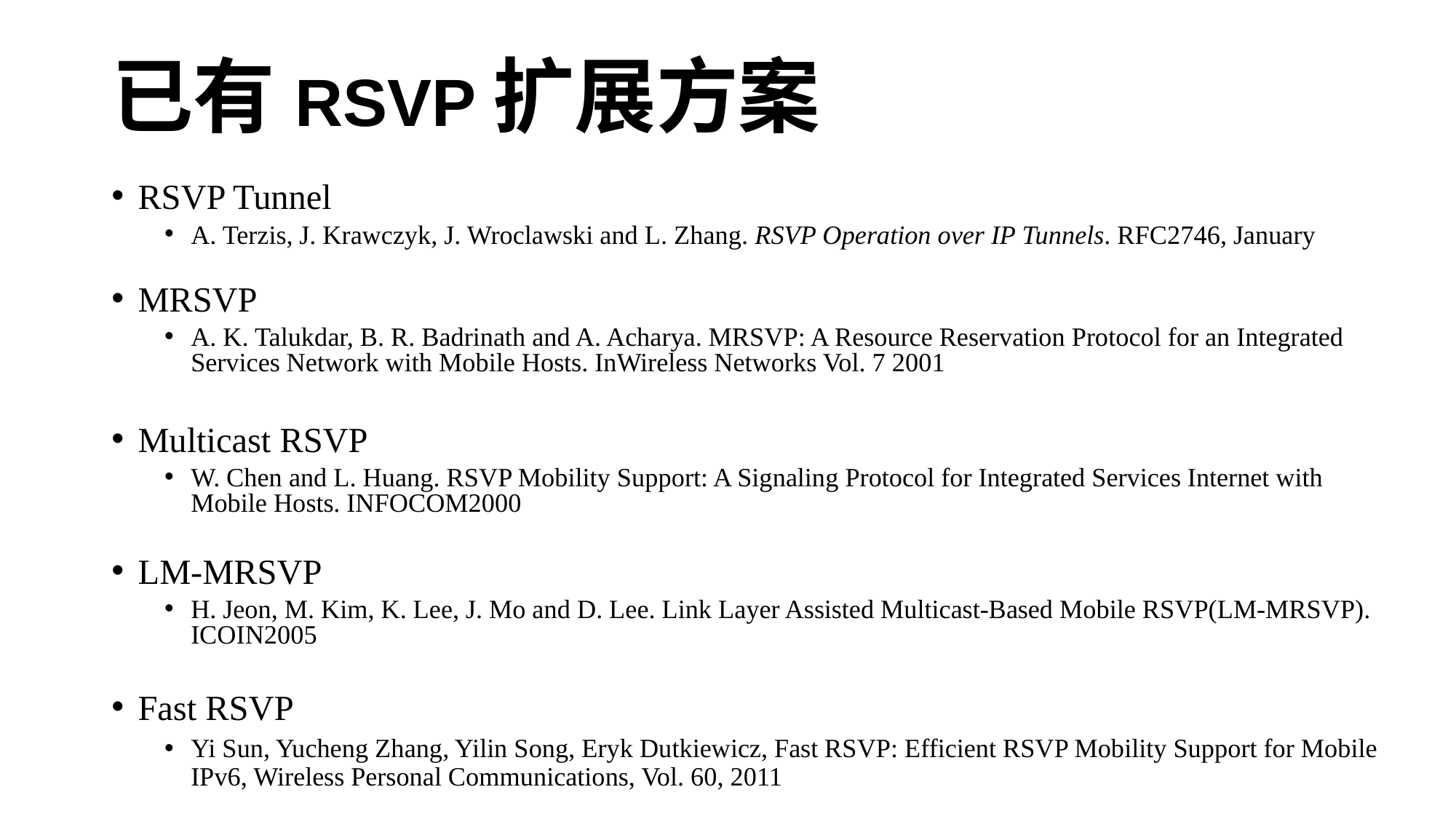

# 已有RSVP扩展方案
RSVP Tunnel
A. Terzis, J. Krawczyk, J. Wroclawski and L. Zhang. RSVP Operation over IP Tunnels. RFC2746, January
MRSVP
A. K. Talukdar, B. R. Badrinath and A. Acharya. MRSVP: A Resource Reservation Protocol for an Integrated Services Network with Mobile Hosts. InWireless Networks Vol. 7 2001
Multicast RSVP
W. Chen and L. Huang. RSVP Mobility Support: A Signaling Protocol for Integrated Services Internet with Mobile Hosts. INFOCOM2000
LM-MRSVP
H. Jeon, M. Kim, K. Lee, J. Mo and D. Lee. Link Layer Assisted Multicast-Based Mobile RSVP(LM-MRSVP). ICOIN2005
Fast RSVP
Yi Sun, Yucheng Zhang, Yilin Song, Eryk Dutkiewicz, Fast RSVP: Efficient RSVP Mobility Support for Mobile IPv6, Wireless Personal Communications, Vol. 60, 2011